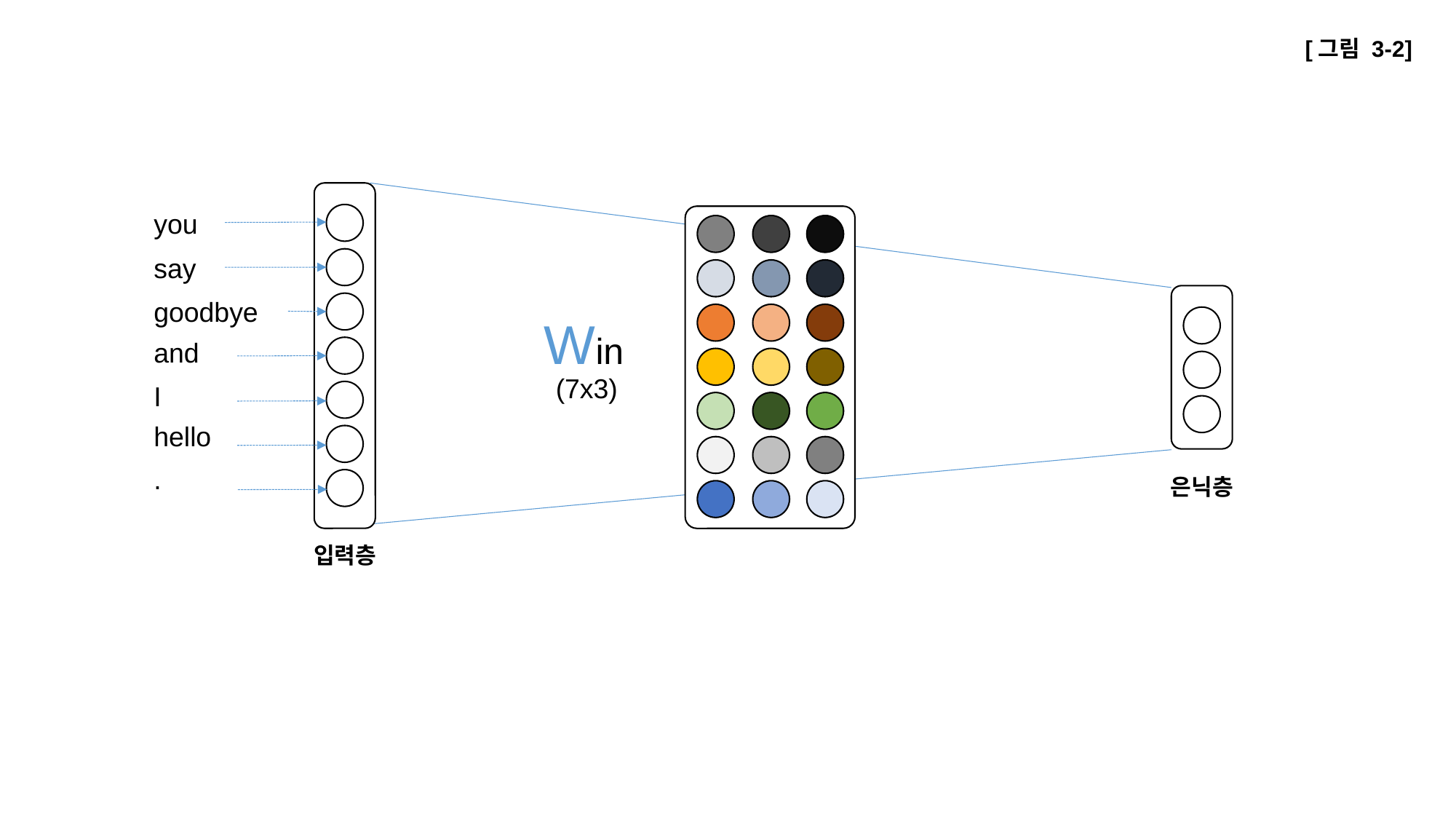

[그림 3-2]

you

say

goodbye
Win
and
(7x3)
I
hello
.
은닉층
입력층